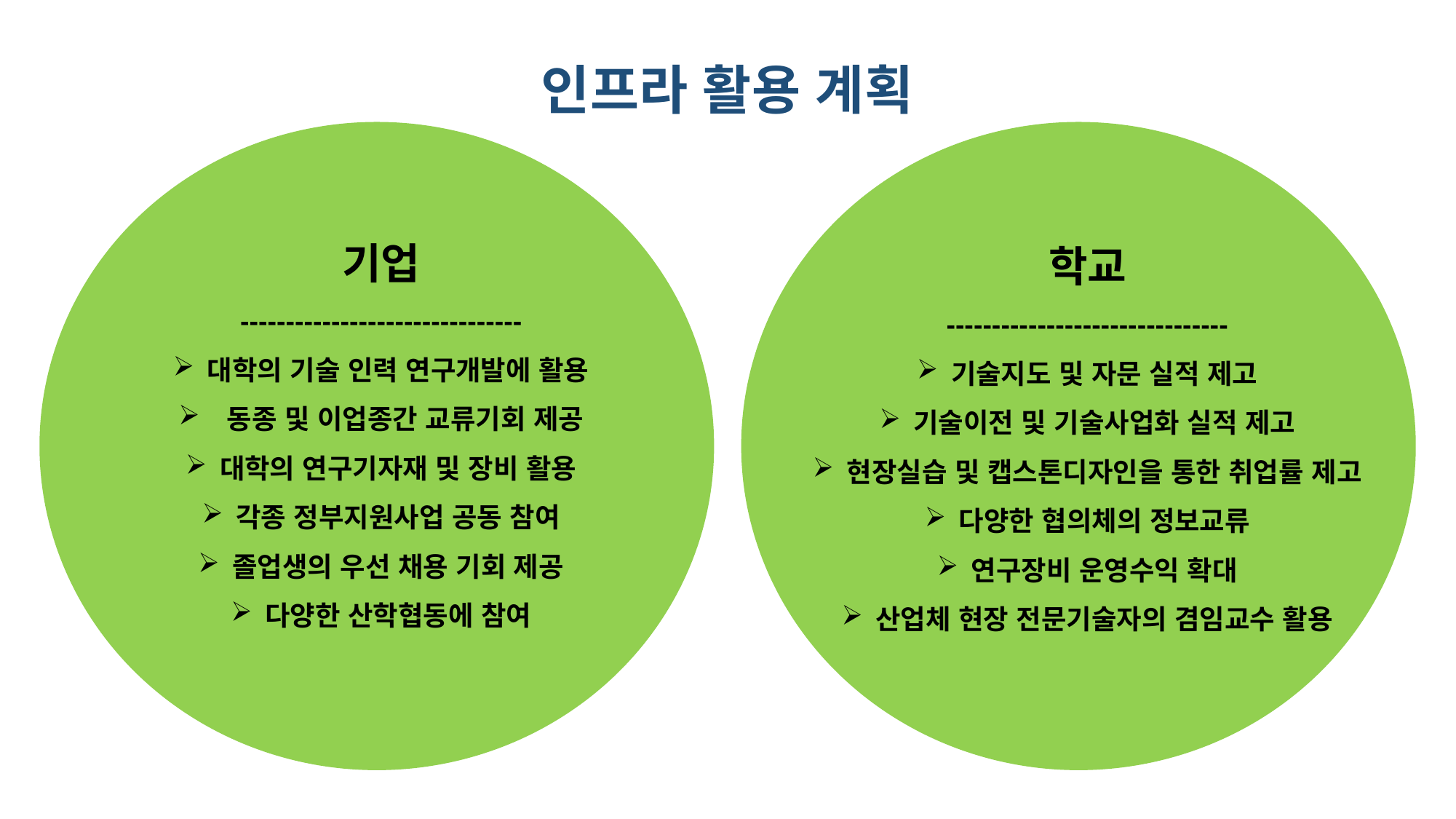

인프라 활용 계획

기업
-------------------------------
대학의 기술 인력 연구개발에 활용
 동종 및 이업종간 교류기회 제공
대학의 연구기자재 및 장비 활용
각종 정부지원사업 공동 참여
졸업생의 우선 채용 기회 제공
다양한 산학협동에 참여
학교
-------------------------------
기술지도 및 자문 실적 제고
기술이전 및 기술사업화 실적 제고
현장실습 및 캡스톤디자인을 통한 취업률 제고
다양한 협의체의 정보교류
연구장비 운영수익 확대
산업체 현장 전문기술자의 겸임교수 활용